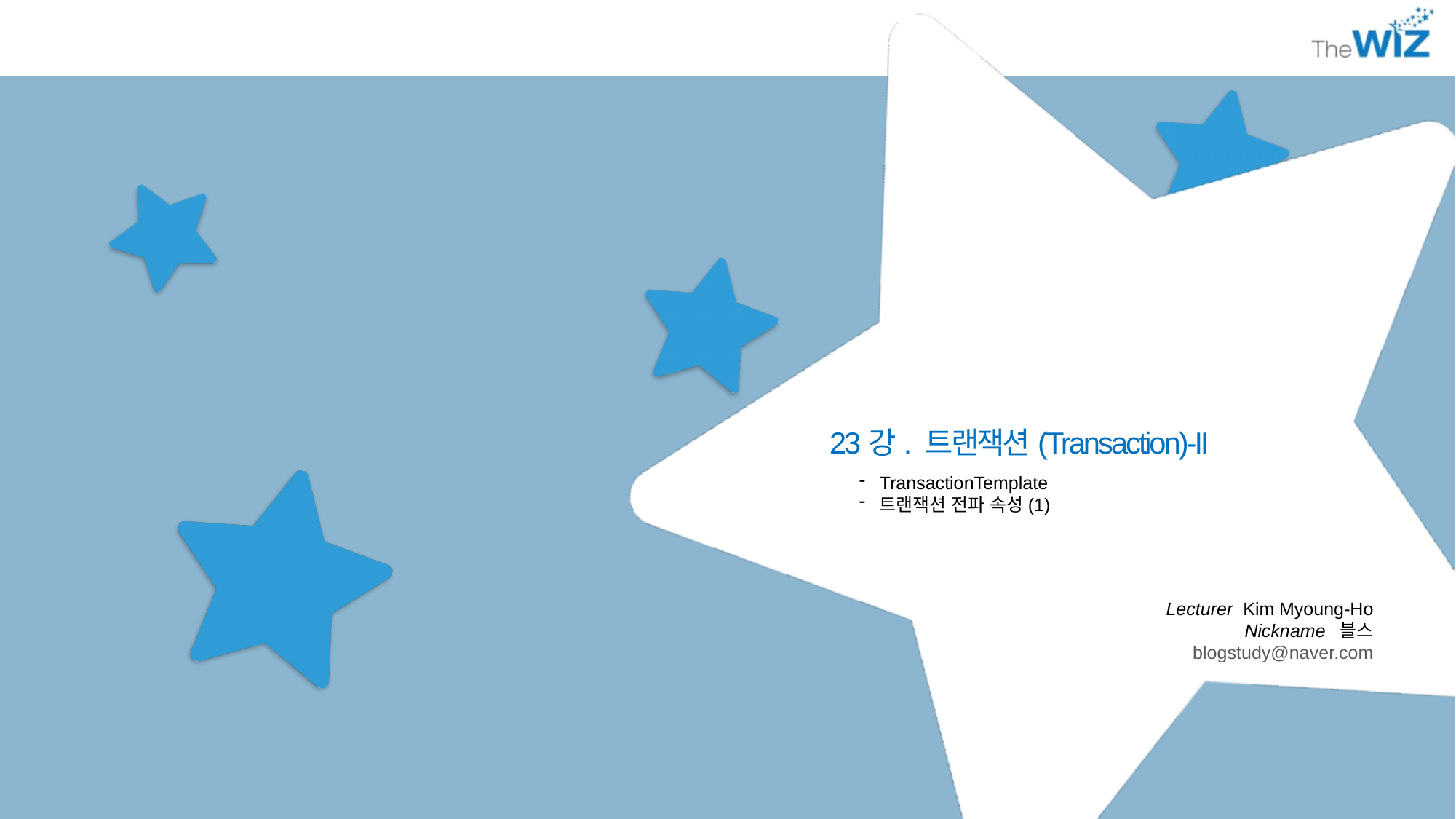

23강. 트랜잭션(Transaction)-II
TransactionTemplate
트랜잭션 전파 속성(1)
Lecturer  Kim Myoung-Ho
Nickname  블스
blogstudy@naver.com